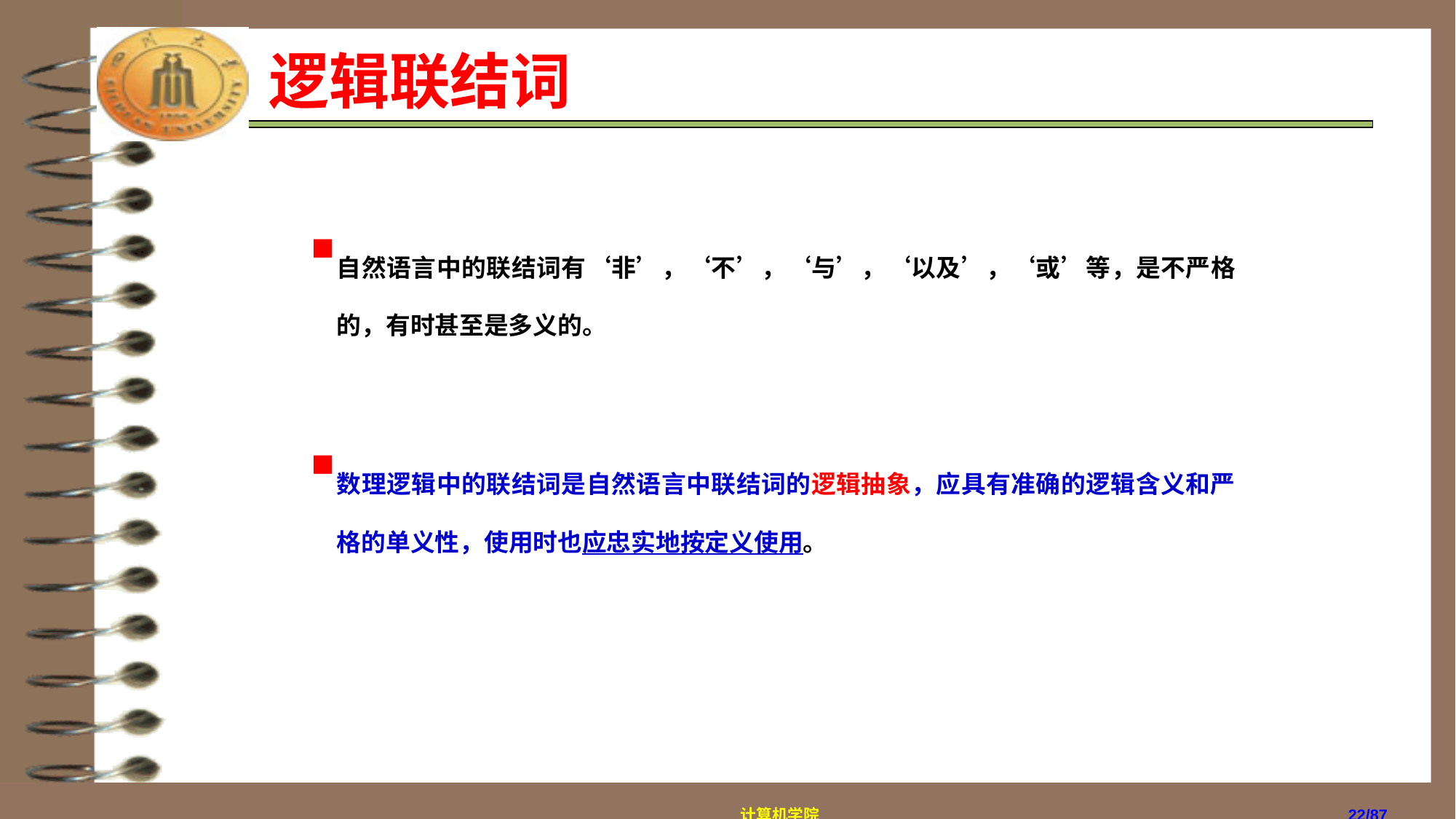

# 逻辑联结词
自然语言中的联结词有‘非’，‘不’，‘与’，‘以及’，‘或’等，是不严格的，有时甚至是多义的。

数理逻辑中的联结词是自然语言中联结词的逻辑抽象，应具有准确的逻辑含义和严格的单义性，使用时也应忠实地按定义使用。

计算机学院
22/87